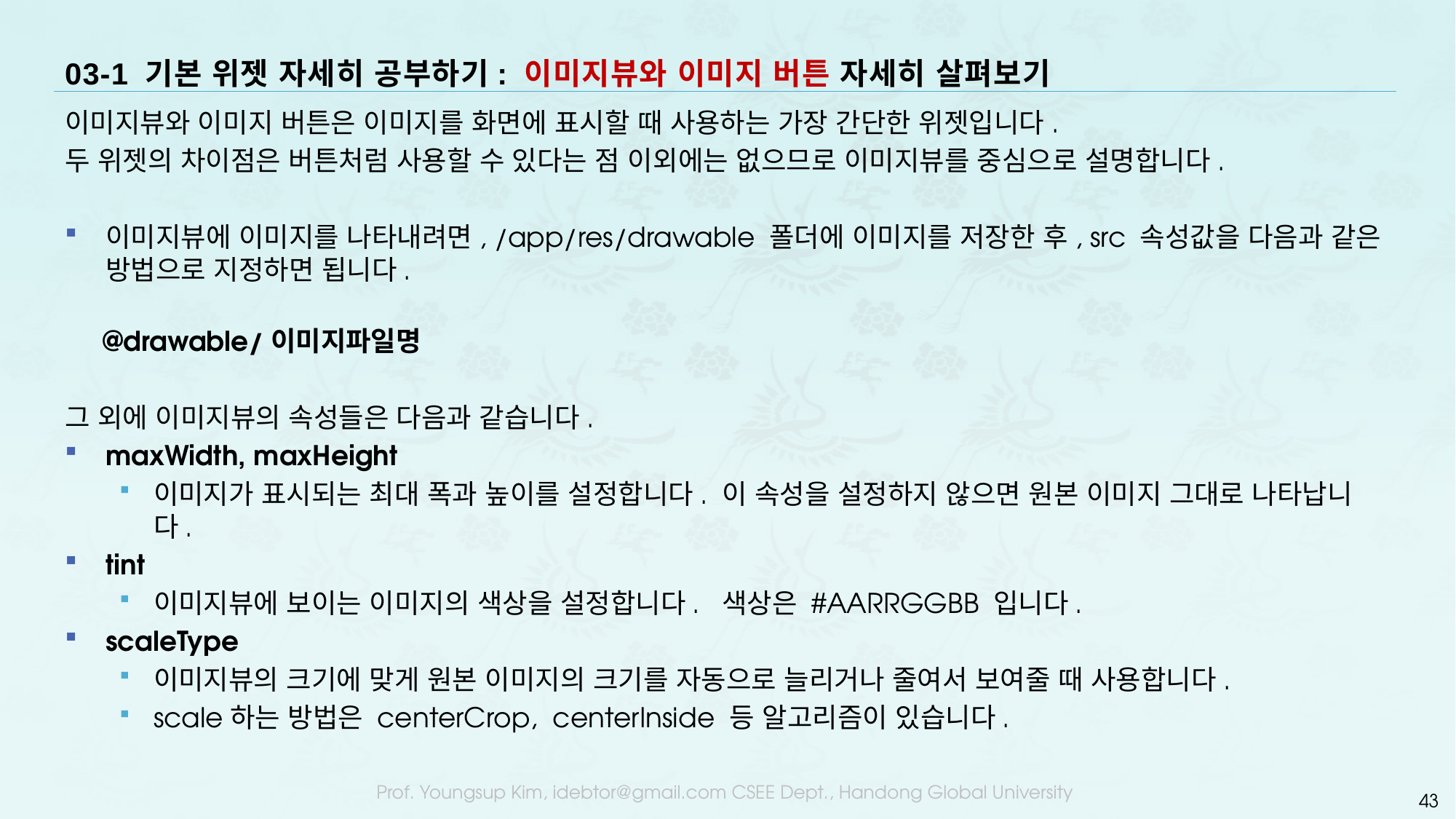

# 03-1 기본 위젯 자세히 공부하기: 이미지뷰와 이미지 버튼 자세히 살펴보기
이미지뷰와 이미지 버튼은 이미지를 화면에 표시할 때 사용하는 가장 간단한 위젯입니다.
두 위젯의 차이점은 버튼처럼 사용할 수 있다는 점 이외에는 없으므로 이미지뷰를 중심으로 설명합니다.

이미지뷰에 이미지를 나타내려면, /app/res/drawable 폴더에 이미지를 저장한 후, src 속성값을 다음과 같은 방법으로 지정하면 됩니다.
     @drawable/이미지파일명

그 외에 이미지뷰의 속성들은 다음과 같습니다.
maxWidth, maxHeight
이미지가 표시되는 최대 폭과 높이를 설정합니다. 이 속성을 설정하지 않으면 원본 이미지 그대로 나타납니다.
tint
이미지뷰에 보이는 이미지의 색상을 설정합니다.  색상은 #AARRGGBB 입니다.
scaleType
이미지뷰의 크기에 맞게 원본 이미지의 크기를 자동으로 늘리거나 줄여서 보여줄 때 사용합니다.
scale하는 방법은 centerCrop,  centerInside 등 알고리즘이 있습니다.
43